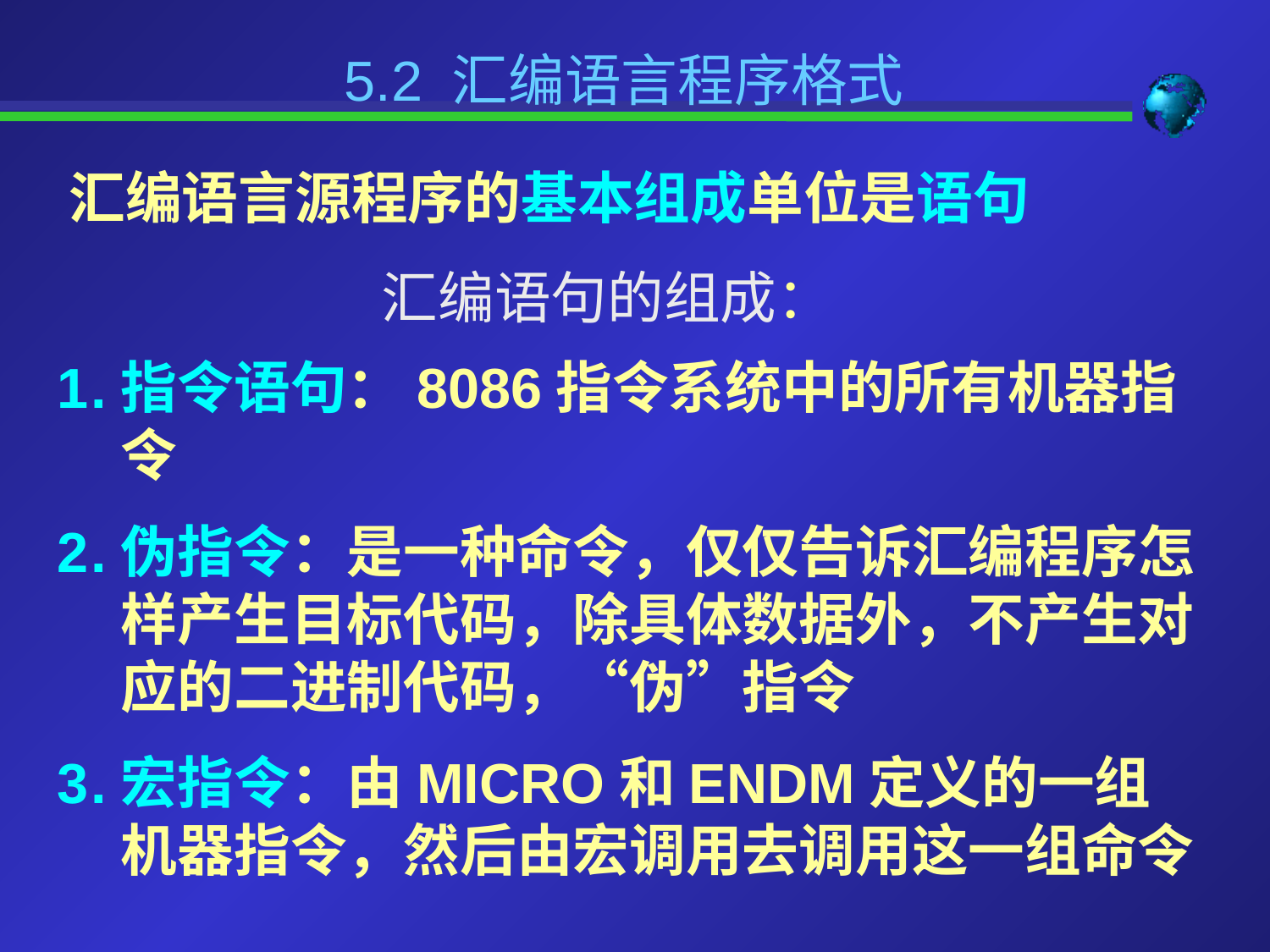

5.2 汇编语言程序格式
汇编语言源程序的基本组成单位是语句
汇编语句的组成：
指令语句：8086指令系统中的所有机器指令
伪指令：是一种命令，仅仅告诉汇编程序怎样产生目标代码，除具体数据外，不产生对应的二进制代码，“伪”指令
宏指令：由MICRO和ENDM定义的一组机器指令，然后由宏调用去调用这一组命令
4